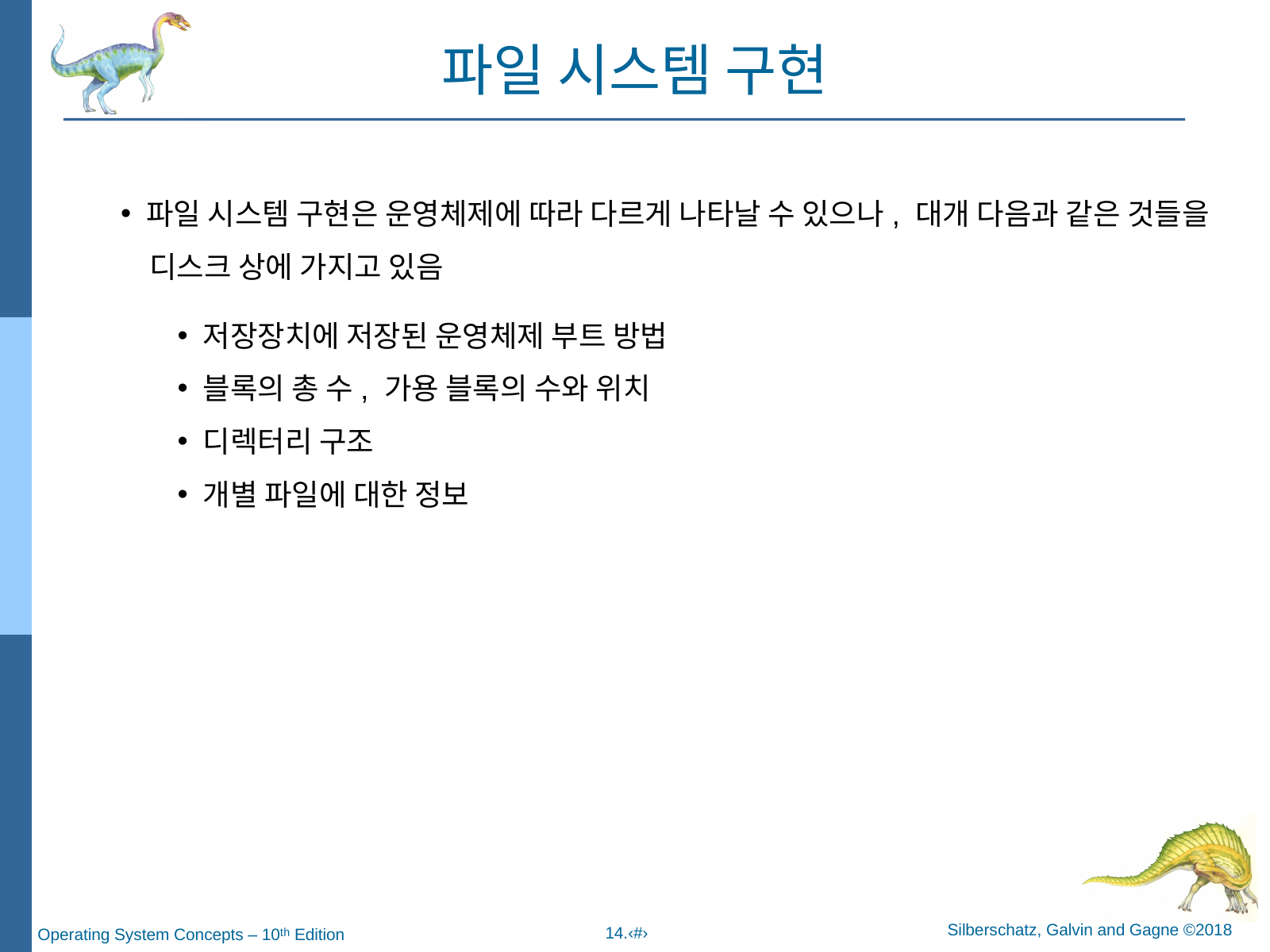

파일 시스템 구현

파일 시스템 구현은 운영체제에 따라 다르게 나타날 수 있으나, 대개 다음과 같은 것들을
       디스크 상에 가지고 있음
저장장치에 저장된 운영체제 부트 방법
블록의 총 수, 가용 블록의 수와 위치
디렉터리 구조
개별 파일에 대한 정보

Silberschatz, Galvin and Gagne ©2018
14.‹#›
Operating System Concepts – 10ᵗʰ Edition